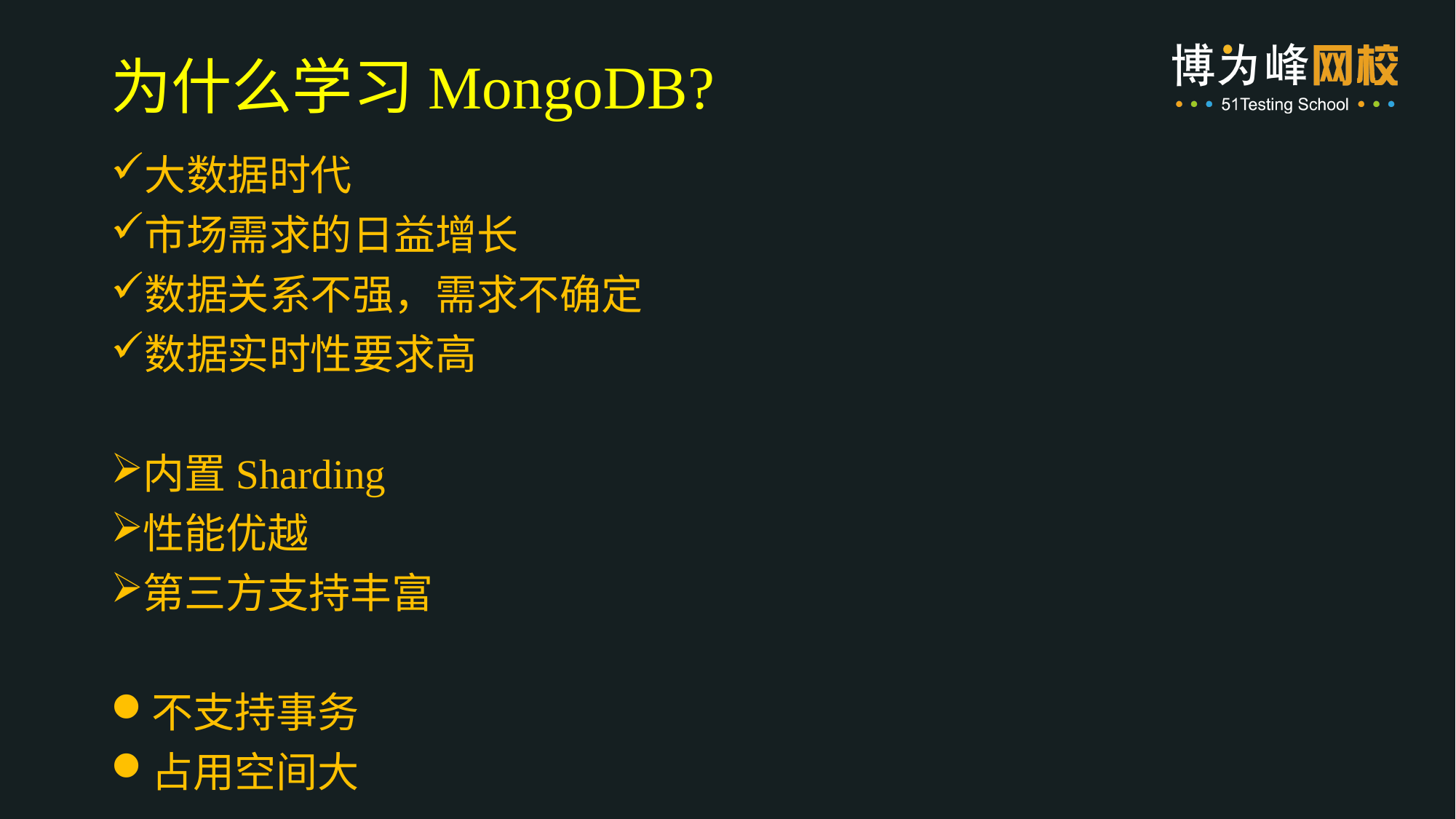

# 为什么学习MongoDB?
大数据时代
市场需求的日益增长
数据关系不强，需求不确定
数据实时性要求高

内置Sharding
性能优越
第三方支持丰富

不支持事务
占用空间大